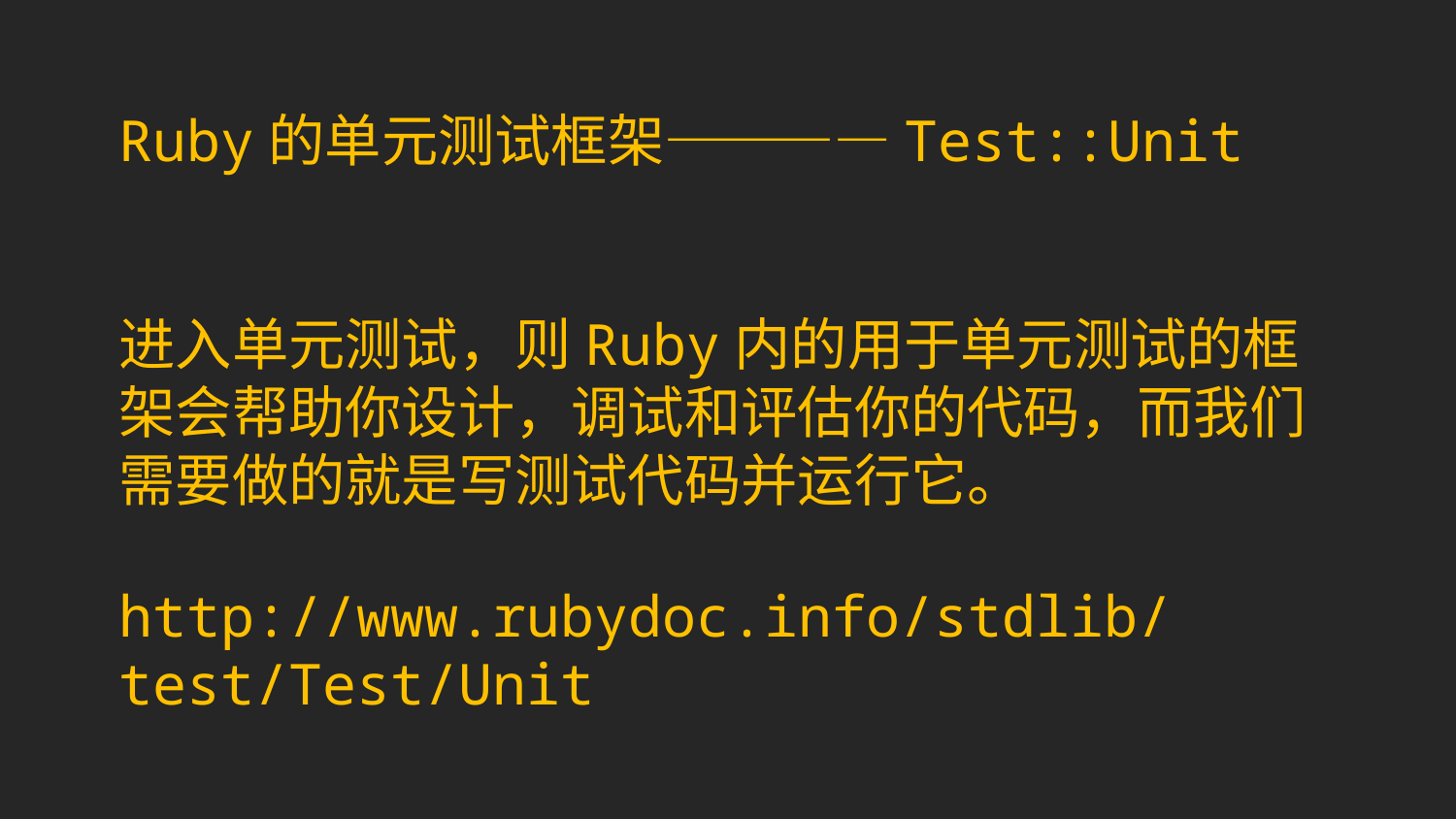

Ruby的单元测试框架————Test::Unit

进入单元测试，则Ruby内的用于单元测试的框架会帮助你设计，调试和评估你的代码，而我们需要做的就是写测试代码并运行它。

http://www.rubydoc.info/stdlib/test/Test/Unit